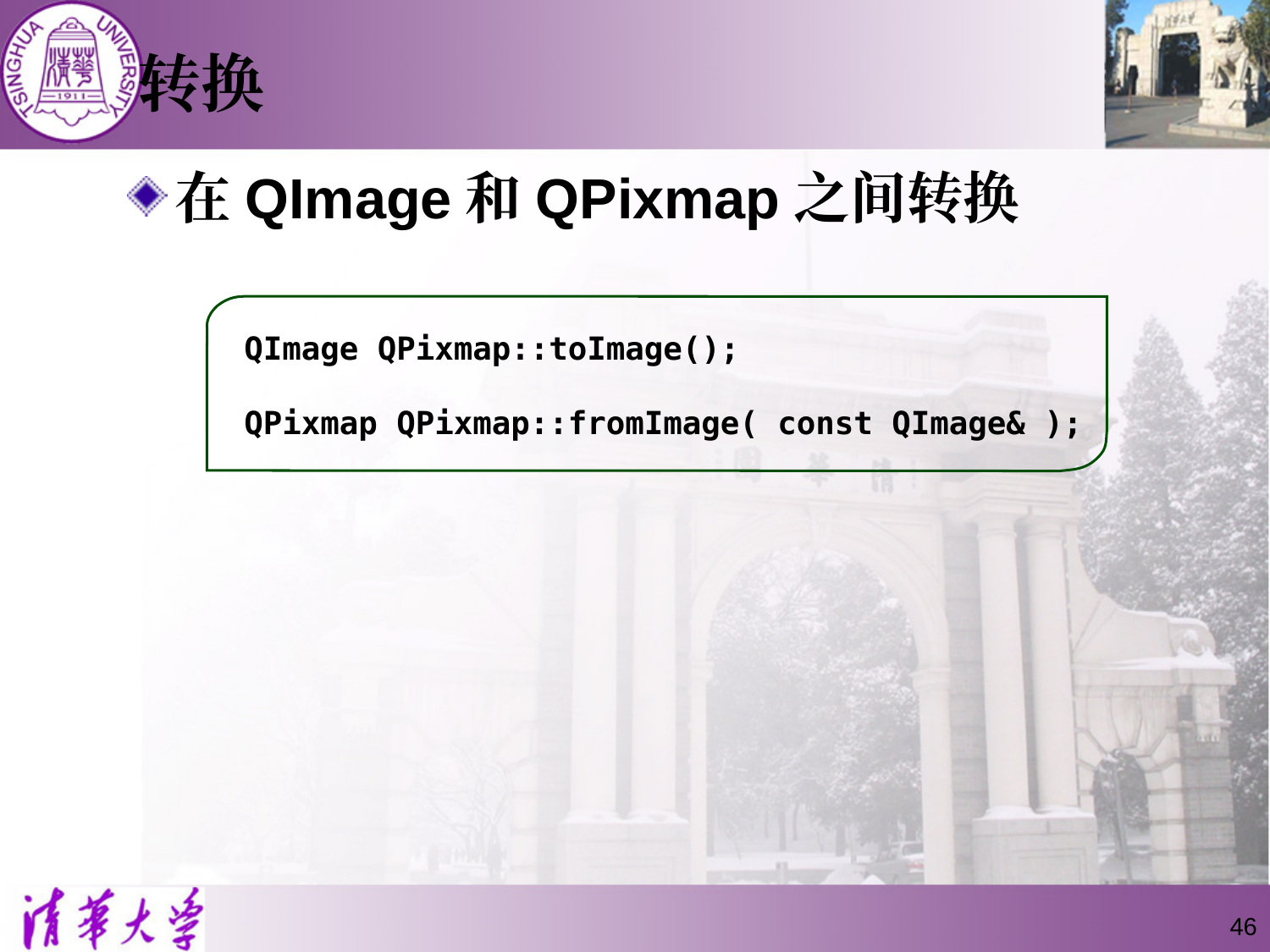

# 转换
在QImage和QPixmap之间转换

QImage QPixmap::toImage();

QPixmap QPixmap::fromImage( const QImage& );
46